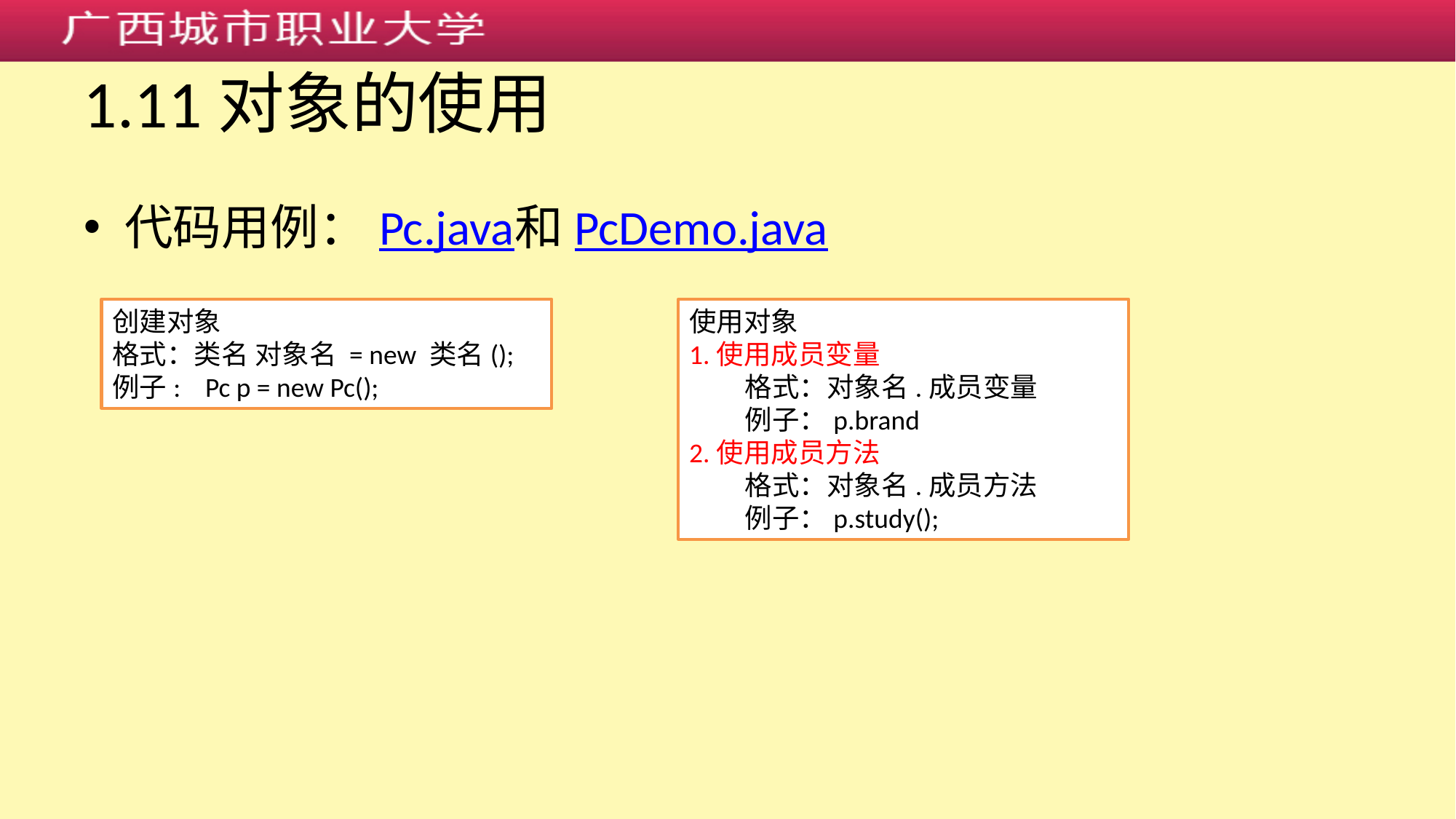

# 1.11对象的使用
代码用例：Pc.java和PcDemo.java
创建对象
格式：类名 对象名 = new 类名();
例子:    Pc p = new Pc();
使用对象
1.使用成员变量
        格式：对象名.成员变量
        例子：p.brand
2.使用成员方法
        格式：对象名.成员方法
        例子：p.study();